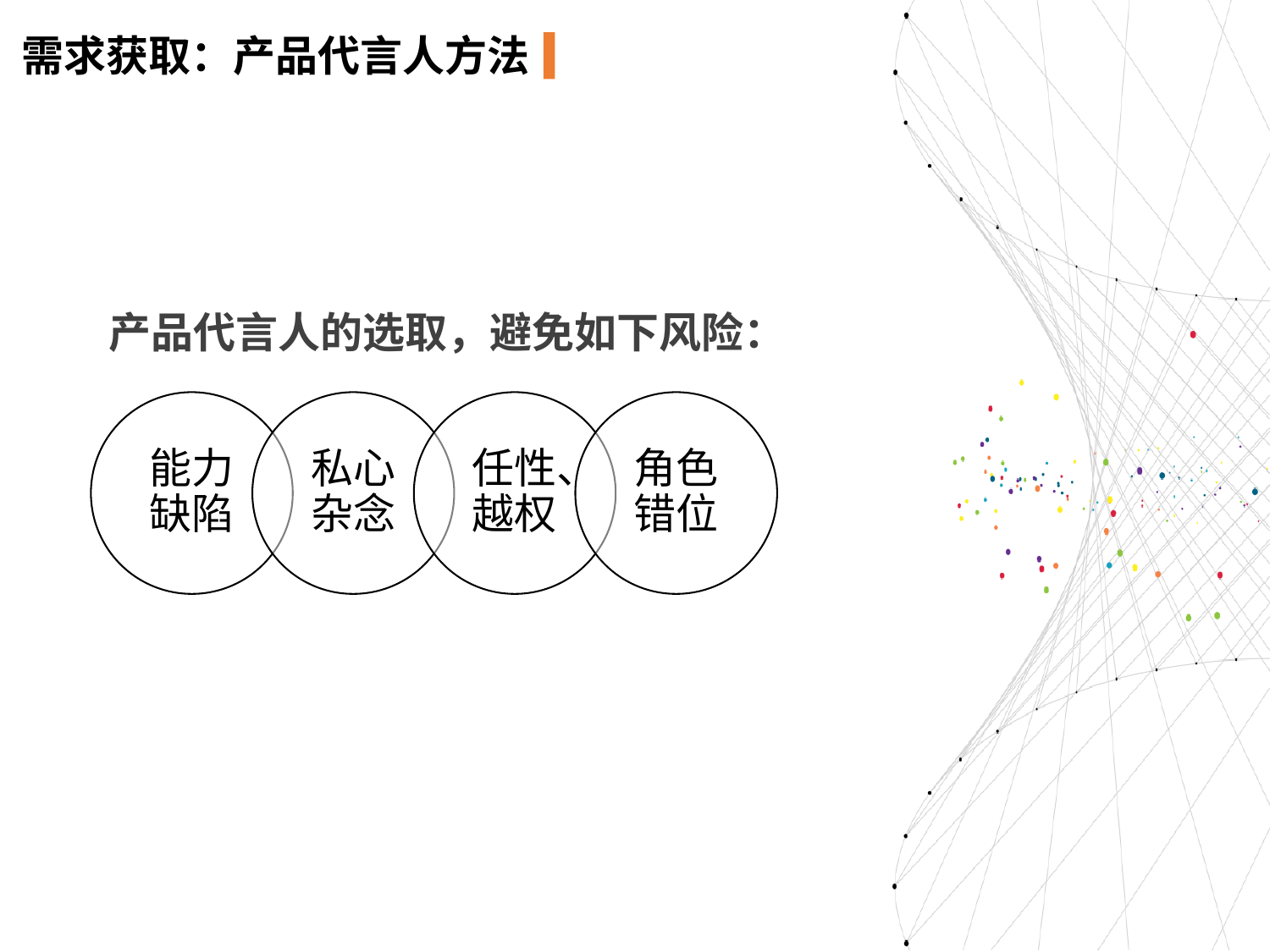

需求获取：产品代言人方法

产品代言人的选取，避免如下风险：
能力缺陷
私心杂念
任性、越权
角色错位